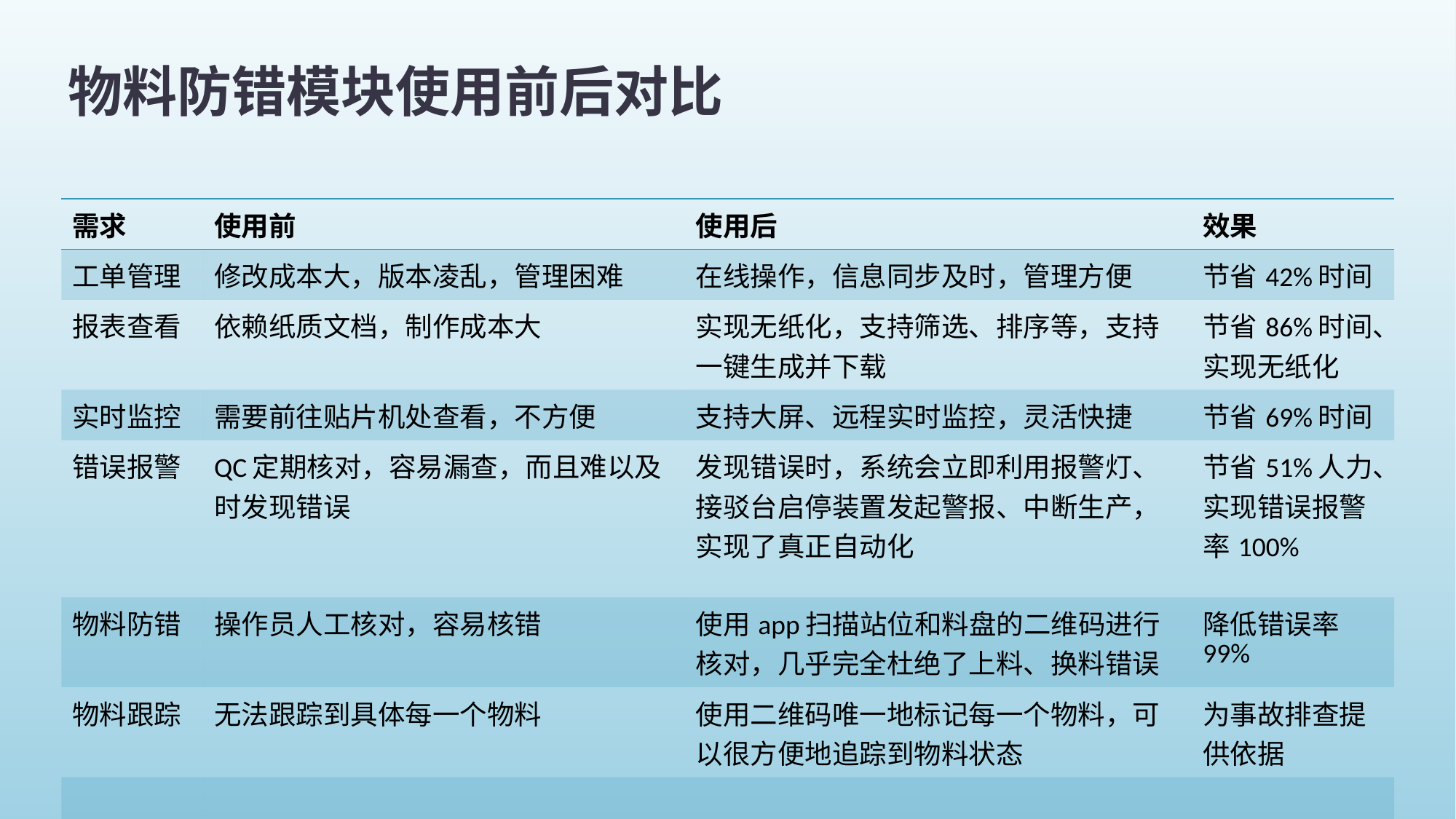

# 物料防错模块使用前后对比
| 需求 | 使用前 | 使用后 | 效果 |
| --- | --- | --- | --- |
| 工单管理 | 修改成本大，版本凌乱，管理困难 | 在线操作，信息同步及时，管理方便 | 节省42%时间 |
| 报表查看 | 依赖纸质文档，制作成本大 | 实现无纸化，支持筛选、排序等，支持一键生成并下载 | 节省86%时间、实现无纸化 |
| 实时监控 | 需要前往贴片机处查看，不方便 | 支持大屏、远程实时监控，灵活快捷 | 节省69%时间 |
| 错误报警 | QC定期核对，容易漏查，而且难以及时发现错误 | 发现错误时，系统会立即利用报警灯、接驳台启停装置发起警报、中断生产，实现了真正自动化 | 节省51%人力、实现错误报警率100% |
| 物料防错 | 操作员人工核对，容易核错 | 使用app扫描站位和料盘的二维码进行核对，几乎完全杜绝了上料、换料错误 | 降低错误率99% |
| 物料跟踪 | 无法跟踪到具体每一个物料 | 使用二维码唯一地标记每一个物料，可以很方便地追踪到物料状态 | 为事故排查提供依据 |
|  |  |  |  |